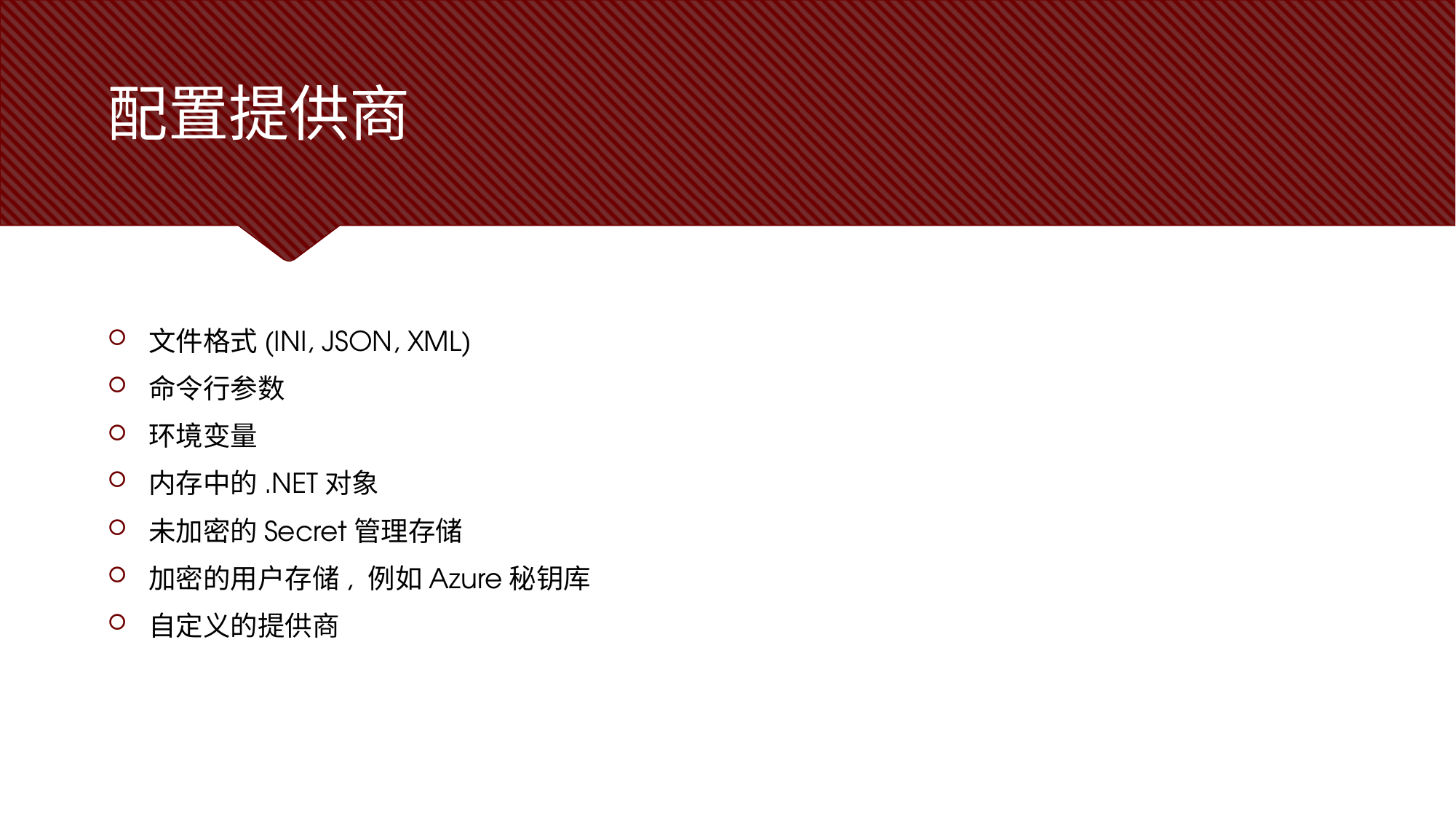

# 配置提供商
文件格式(INI, JSON, XML)
命令行参数
环境变量
内存中的.NET对象
未加密的Secret管理存储
加密的用户存储, 例如Azure秘钥库
自定义的提供商